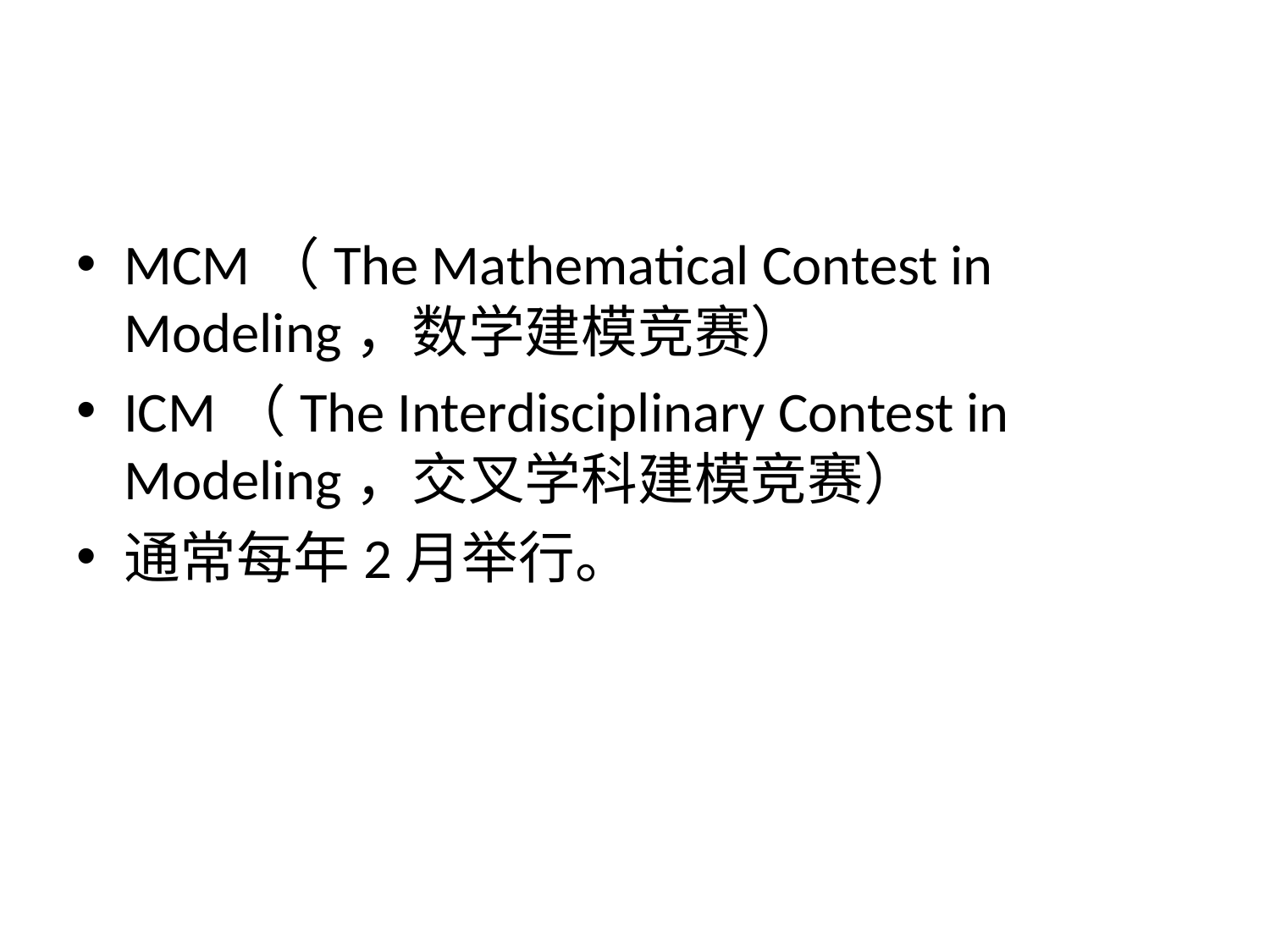

MCM（The Mathematical Contest in Modeling，数学建模竞赛）
ICM（The Interdisciplinary Contest in Modeling，交叉学科建模竞赛）
通常每年2月举行。